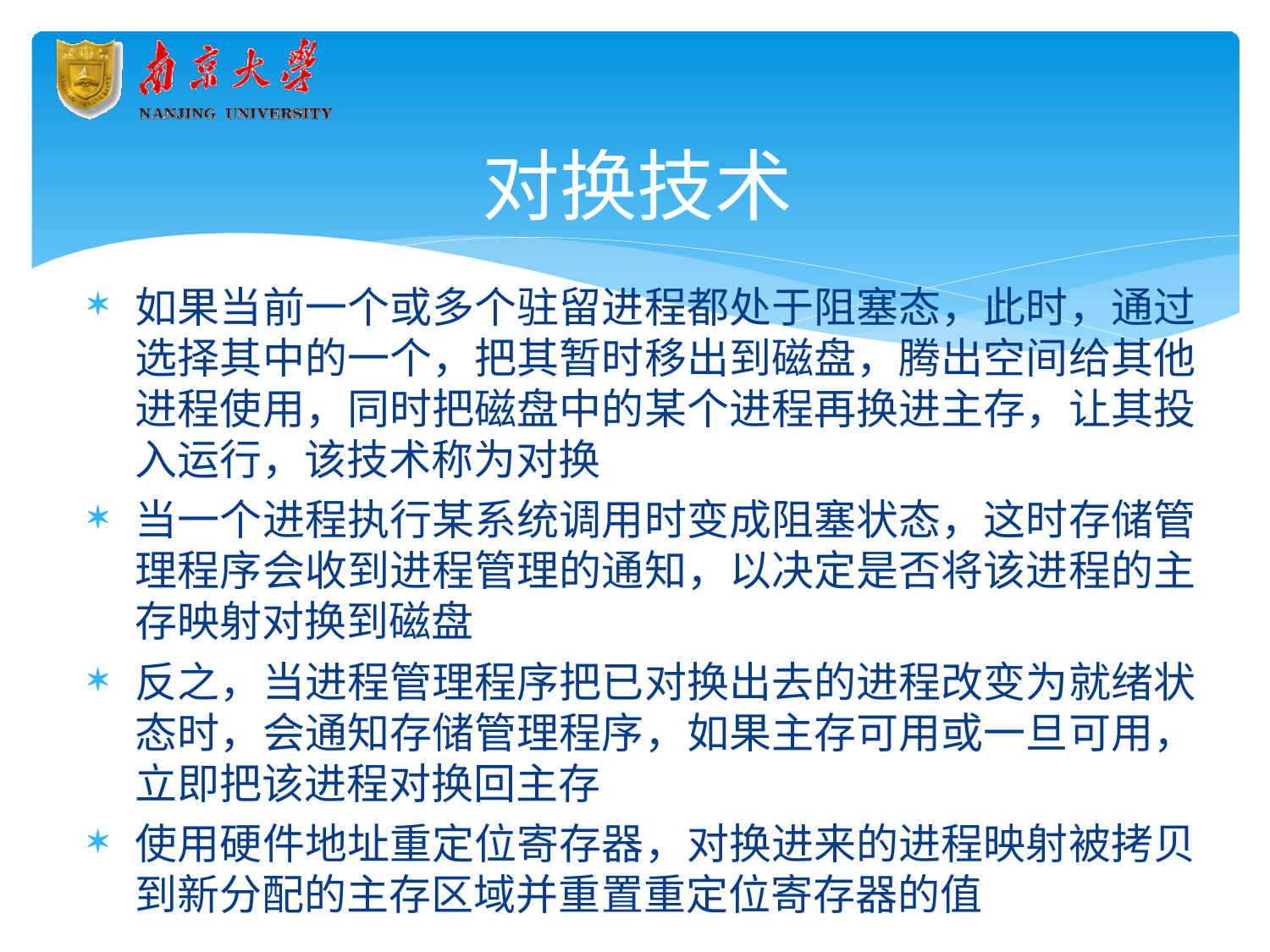

# 对换技术
如果当前一个或多个驻留进程都处于阻塞态，此时，通过 选择其中的一个，把其暂时移出到磁盘，腾出空间给其他 进程使用，同时把磁盘中的某个进程再换进主存，让其投 入运行，该技术称为对换
当一个进程执行某系统调用时变成阻塞状态，这时存储管 理程序会收到进程管理的通知，以决定是否将该进程的主 存映射对换到磁盘
反之，当进程管理程序把已对换出去的进程改变为就绪状 态时，会通知存储管理程序，如果主存可用或一旦可用， 立即把该进程对换回主存
使用硬件地址重定位寄存器，对换进来的进程映射被拷贝 到新分配的主存区域并重置重定位寄存器的值